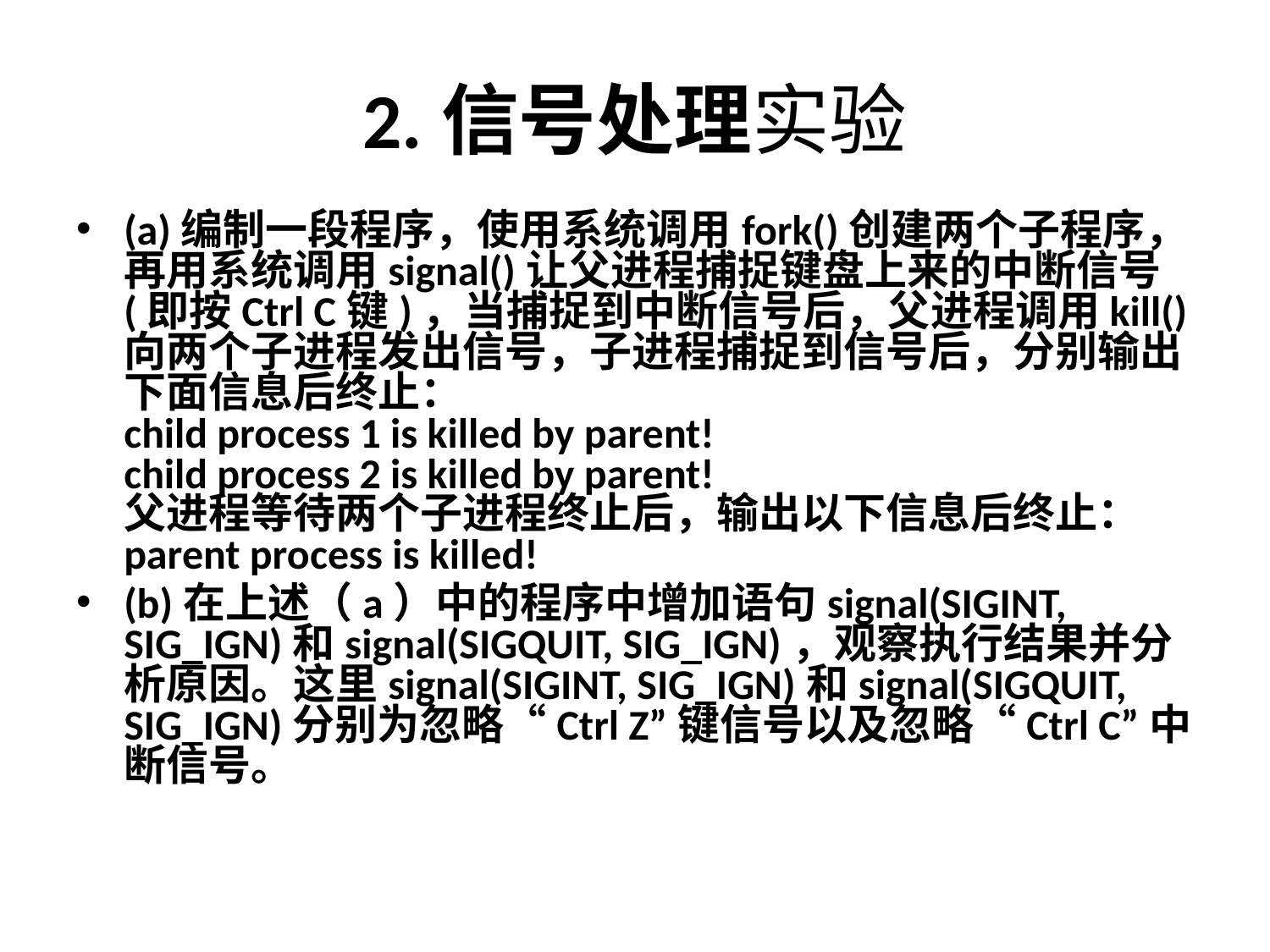

# 2.信号处理实验
(a)编制一段程序，使用系统调用fork()创建两个子程序，再用系统调用signal()让父进程捕捉键盘上来的中断信号(即按Ctrl C键)，当捕捉到中断信号后，父进程调用kill()向两个子进程发出信号，子进程捕捉到信号后，分别输出下面信息后终止：
child process 1 is killed by parent!
child process 2 is killed by parent!
父进程等待两个子进程终止后，输出以下信息后终止：
parent process is killed!
(b)在上述（a）中的程序中增加语句signal(SIGINT, SIG_IGN)和signal(SIGQUIT, SIG_IGN)，观察执行结果并分析原因。这里signal(SIGINT, SIG_IGN)和signal(SIGQUIT, SIG_IGN)分别为忽略“Ctrl Z”键信号以及忽略“Ctrl C”中断信号。